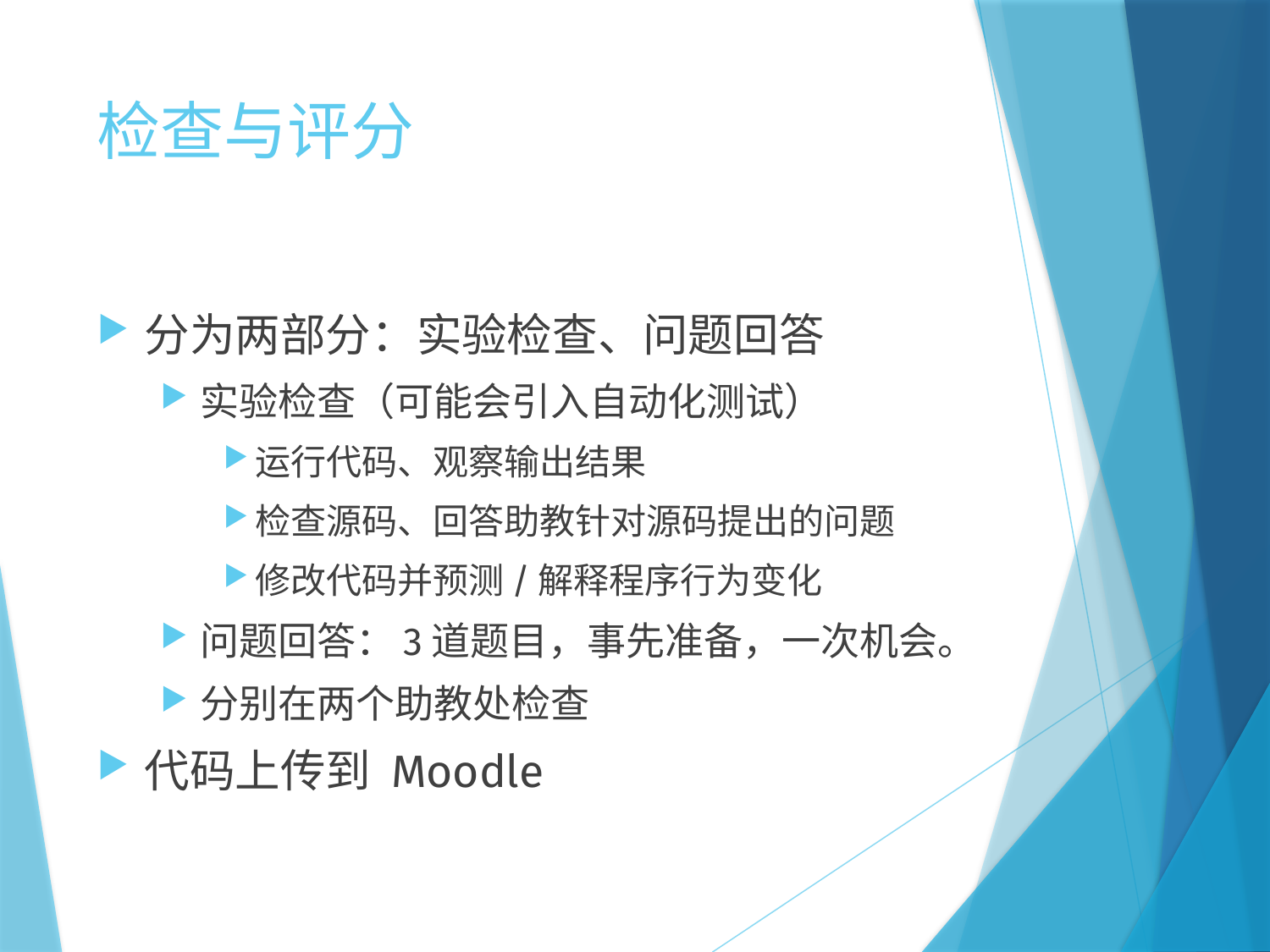

# 检查与评分
分为两部分：实验检查、问题回答
实验检查（可能会引入自动化测试）
运行代码、观察输出结果
检查源码、回答助教针对源码提出的问题
修改代码并预测/解释程序行为变化
问题回答：3道题目，事先准备，一次机会。
分别在两个助教处检查
代码上传到 Moodle